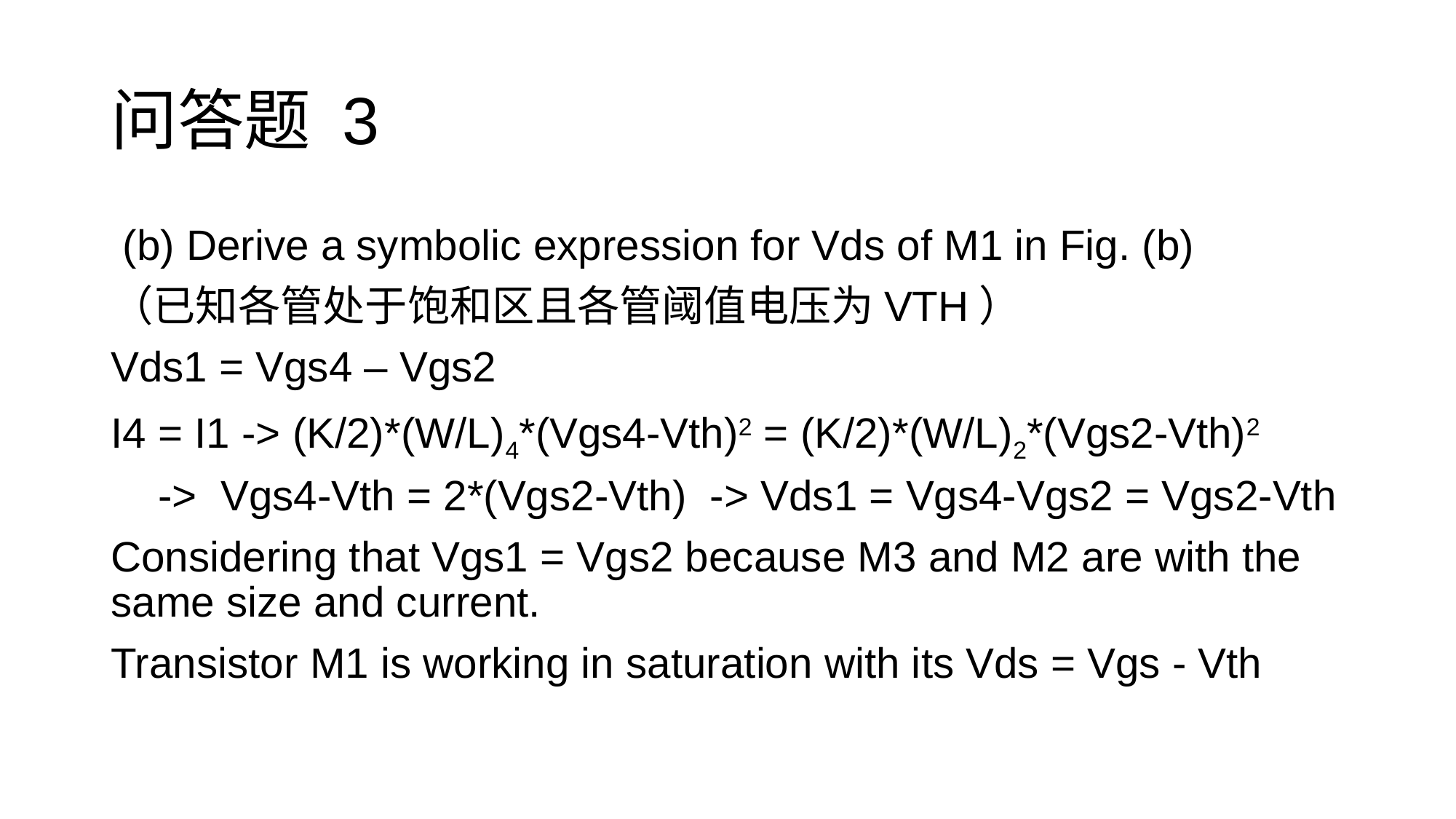

# 问答题 3
 (b) Derive a symbolic expression for Vds of M1 in Fig. (b)
（已知各管处于饱和区且各管阈值电压为VTH）
Vds1 = Vgs4 – Vgs2
I4 = I1 -> (K/2)*(W/L)4*(Vgs4-Vth)2 = (K/2)*(W/L)2*(Vgs2-Vth)2
    ->  Vgs4-Vth = 2*(Vgs2-Vth)  -> Vds1 = Vgs4-Vgs2 = Vgs2-Vth
Considering that Vgs1 = Vgs2 because M3 and M2 are with the same size and current.
Transistor M1 is working in saturation with its Vds = Vgs - Vth